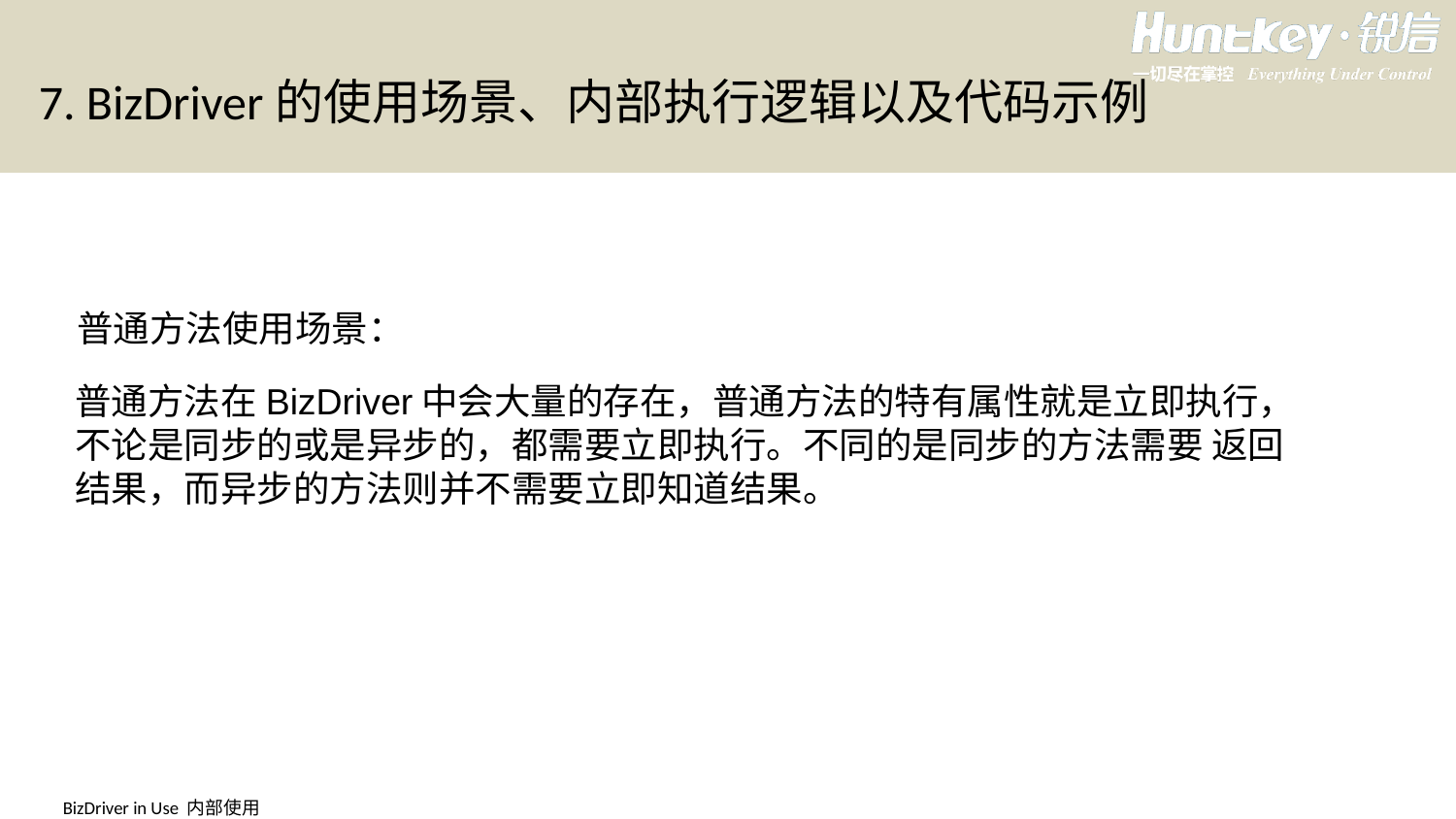

7. BizDriver的使用场景、内部执行逻辑以及代码示例
普通方法使用场景：
普通方法在BizDriver中会大量的存在，普通方法的特有属性就是立即执行，不论是同步的或是异步的，都需要立即执行。不同的是同步的方法需要 返回结果，而异步的方法则并不需要立即知道结果。